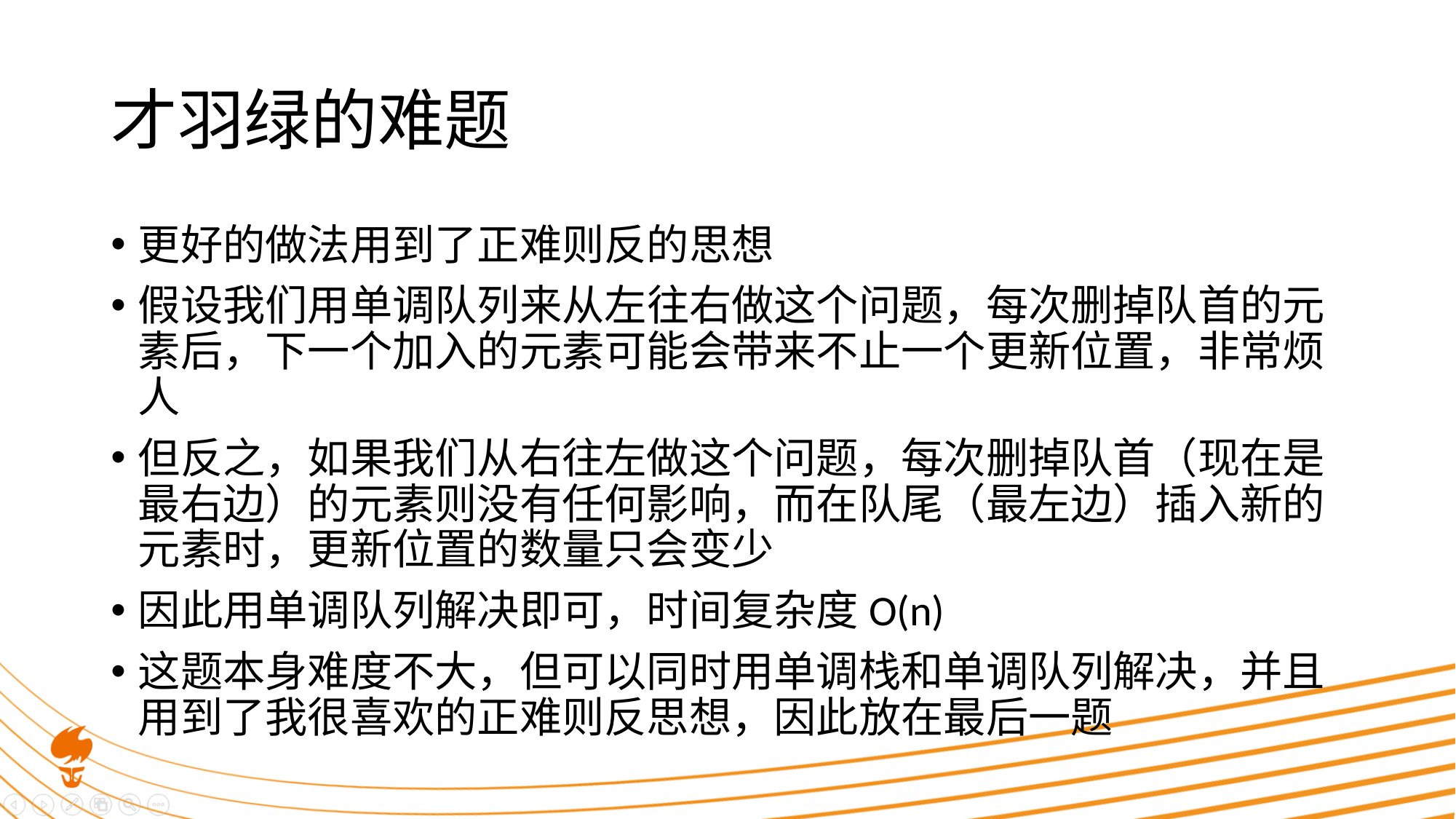

# 才羽绿的难题
更好的做法用到了正难则反的思想
假设我们用单调队列来从左往右做这个问题，每次删掉队首的元素后，下一个加入的元素可能会带来不止一个更新位置，非常烦人
但反之，如果我们从右往左做这个问题，每次删掉队首（现在是最右边）的元素则没有任何影响，而在队尾（最左边）插入新的元素时，更新位置的数量只会变少
因此用单调队列解决即可，时间复杂度O(n)
这题本身难度不大，但可以同时用单调栈和单调队列解决，并且用到了我很喜欢的正难则反思想，因此放在最后一题